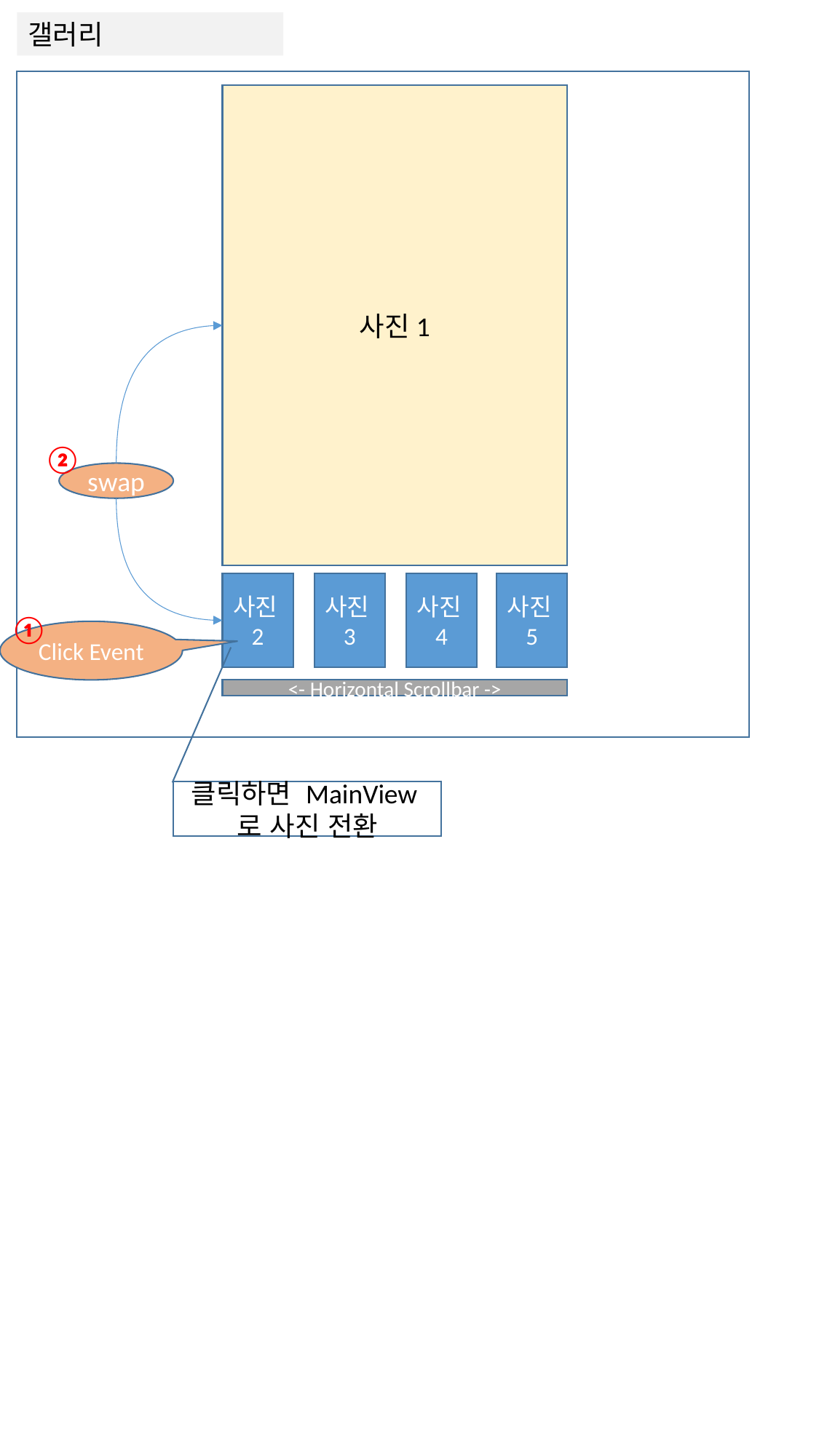

갤러리

사진1
②
swap
사진2
사진3
사진4
사진5
①
Click Event
<- Horizontal Scrollbar ->
클릭하면 MainView로 사진 전환
https://cadenzah.github.io/wedding/